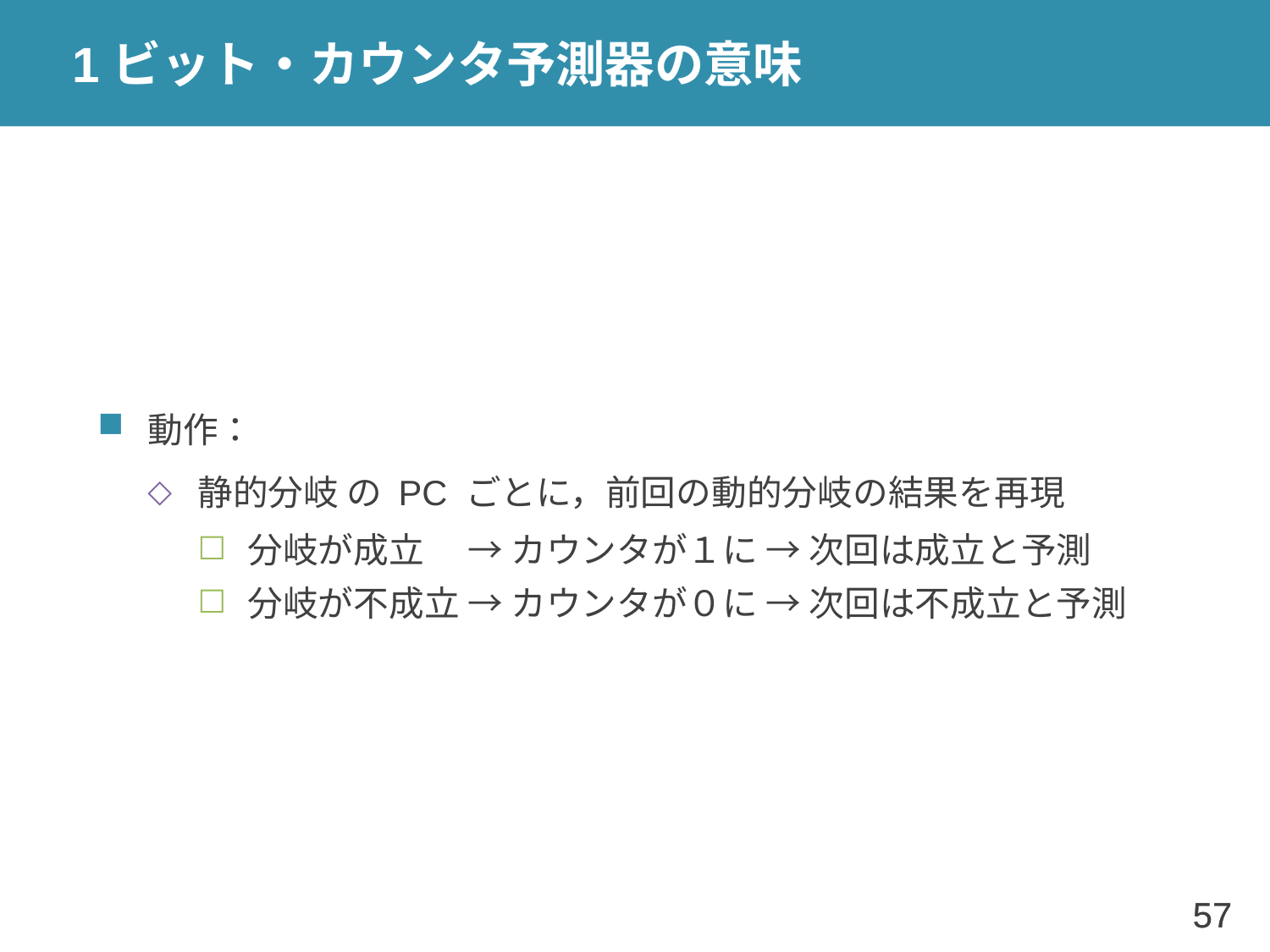

# 1ビット・カウンタ予測器の意味
動作：
静的分岐 の PC ごとに，前回の動的分岐の結果を再現
分岐が成立 　→ カウンタが１に → 次回は成立と予測
分岐が不成立 → カウンタが０に → 次回は不成立と予測